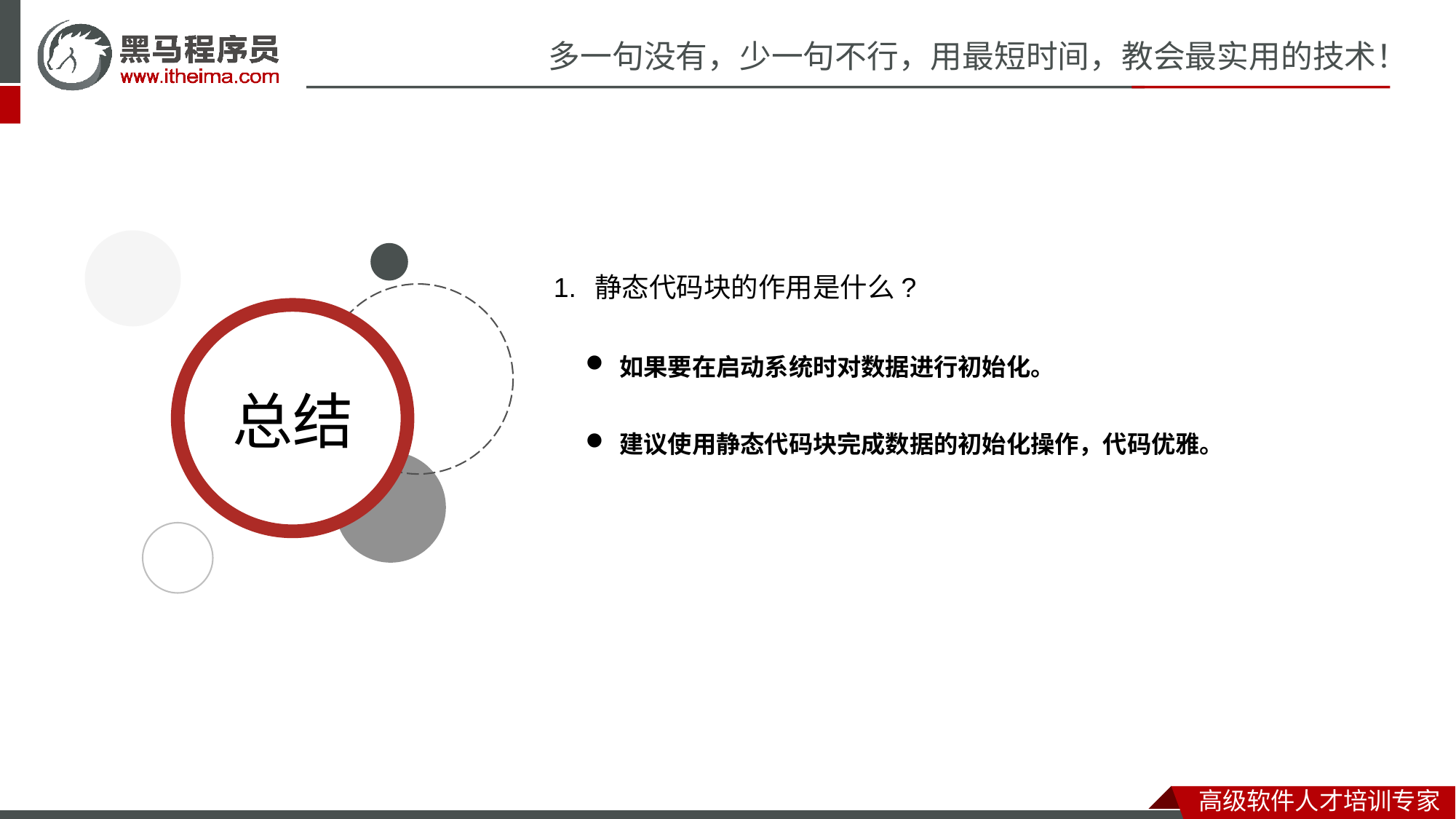

静态代码块的作用是什么?
如果要在启动系统时对数据进行初始化。
建议使用静态代码块完成数据的初始化操作，代码优雅。